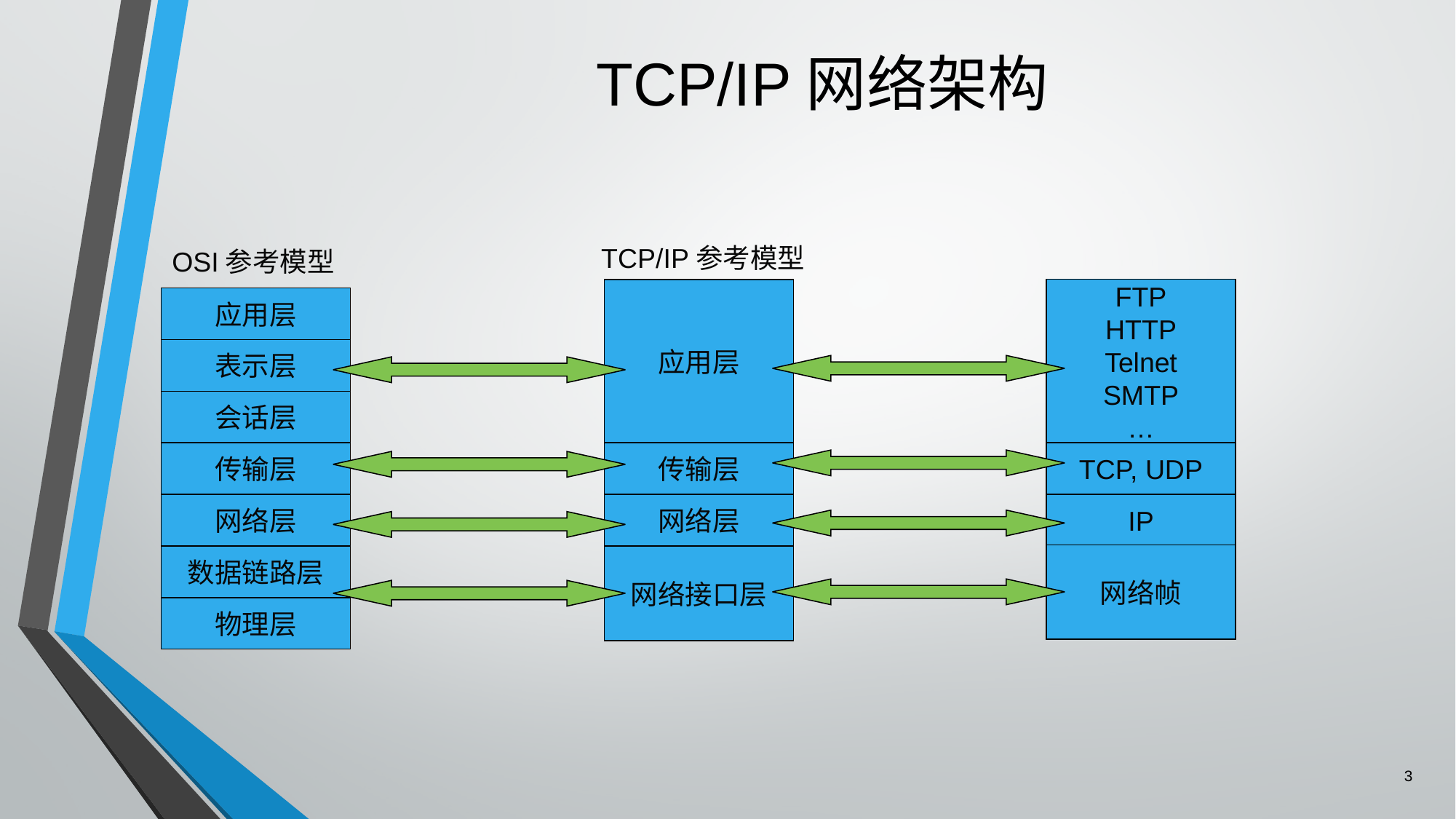

# TCP/IP网络架构

TCP/IP参考模型
OSI参考模型
应用层
应用层
表示层

会话层
传输层
传输层

网络层
网络层

数据链路层
网络接口层

物理层
FTP
HTTP
Telnet
SMTP
…
TCP, UDP
IP
网络帧

3